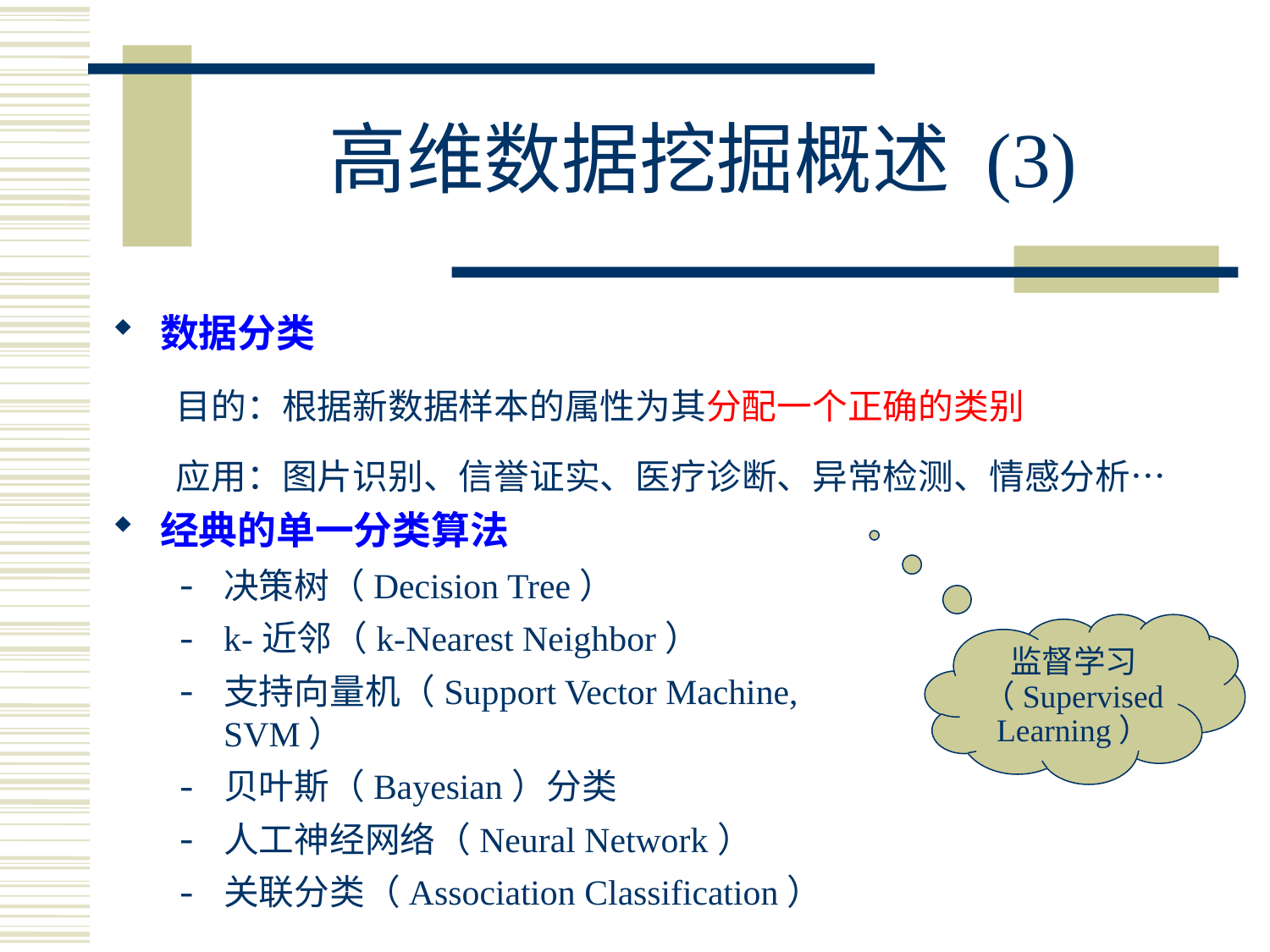

# 高维数据挖掘概述 (3)
数据分类
目的：根据新数据样本的属性为其分配一个正确的类别
应用：图片识别、信誉证实、医疗诊断、异常检测、情感分析…
经典的单一分类算法
决策树（Decision Tree）
k-近邻（k-Nearest Neighbor）
支持向量机（Support Vector Machine, SVM）
贝叶斯（Bayesian）分类
人工神经网络（Neural Network）
关联分类（Association Classification）
监督学习（Supervised Learning）